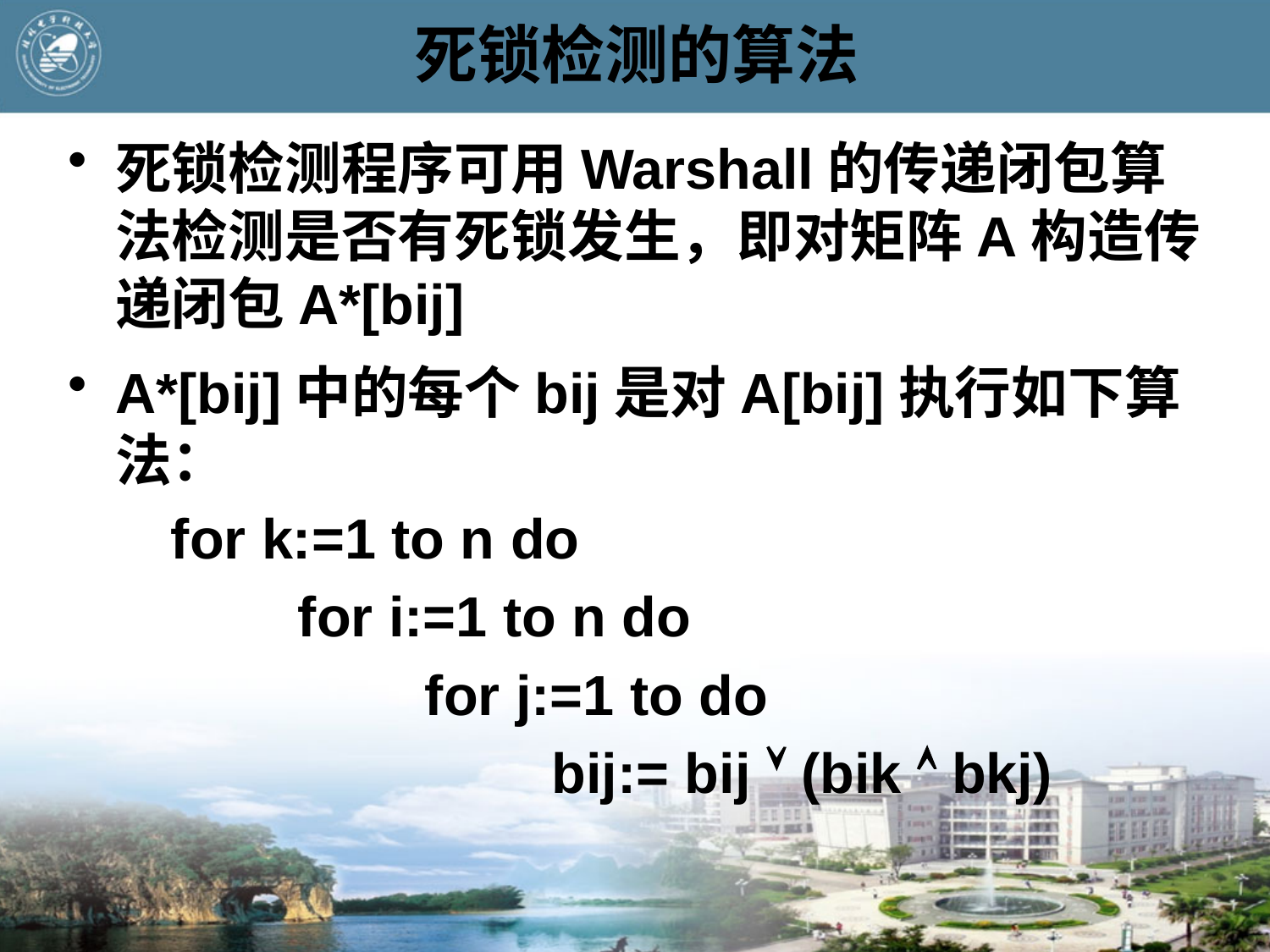

# 死锁检测的算法
死锁检测程序可用Warshall的传递闭包算法检测是否有死锁发生，即对矩阵A构造传递闭包A*[bij]
A*[bij]中的每个bij是对A[bij]执行如下算法：
	for k:=1 to n do
		for i:=1 to n do
			for j:=1 to do
				bij:= bij ∨ (bik ∧ bkj)